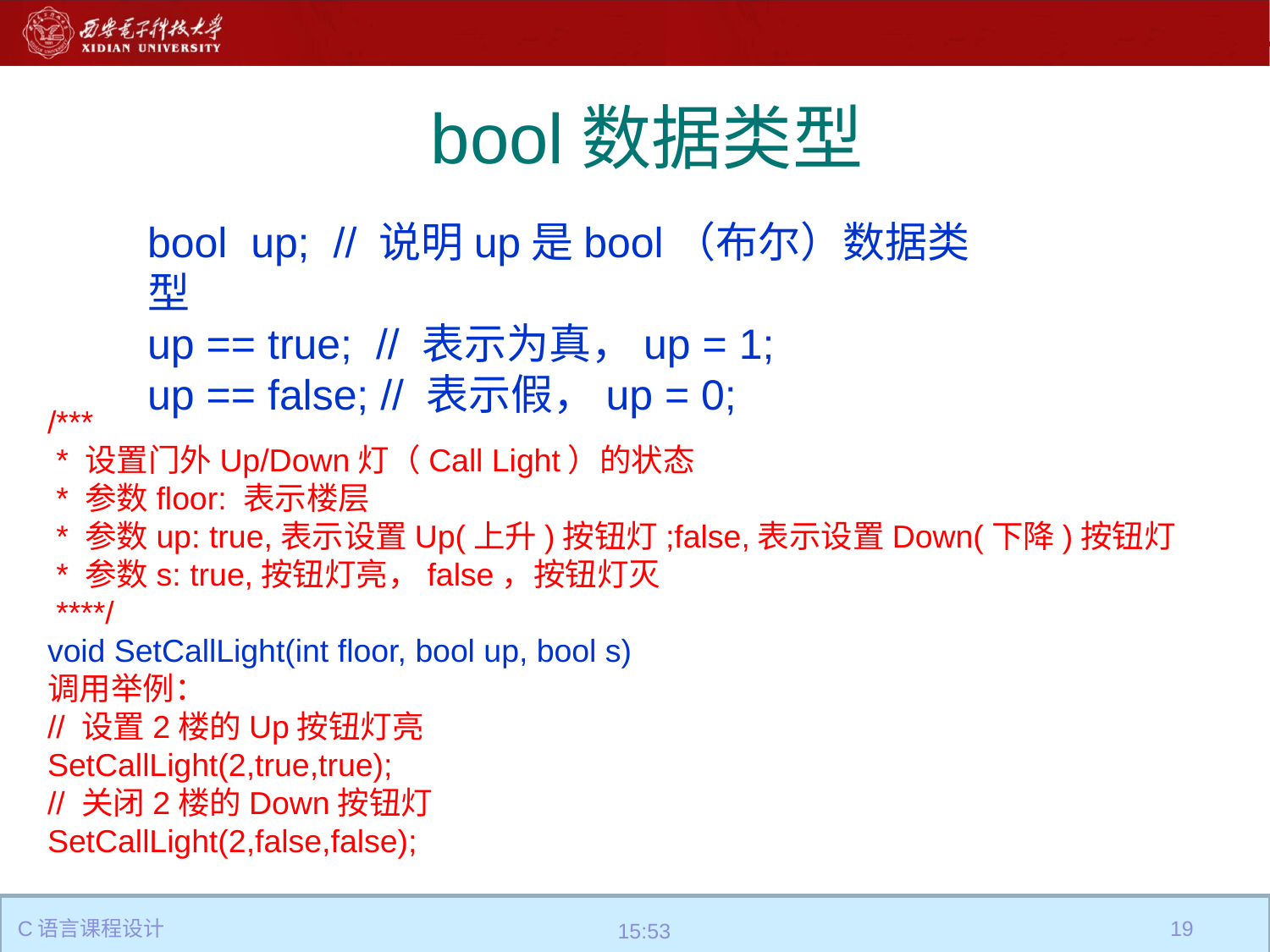

# bool数据类型
bool  up;  // 说明up是bool（布尔）数据类型
up == true;  // 表示为真，up = 1;
up == false; // 表示假，up = 0;
/***
 * 设置门外Up/Down灯（Call Light）的状态
 * 参数floor: 表示楼层
 * 参数up: true,表示设置Up(上升)按钮灯;false,表示设置Down(下降)按钮灯
 * 参数s: true,按钮灯亮，false，按钮灯灭
 ****/
void SetCallLight(int floor, bool up, bool s)
调用举例：
// 设置2楼的Up按钮灯亮
SetCallLight(2,true,true);
// 关闭2楼的Down按钮灯
SetCallLight(2,false,false);
C语言课程设计
19
15:53